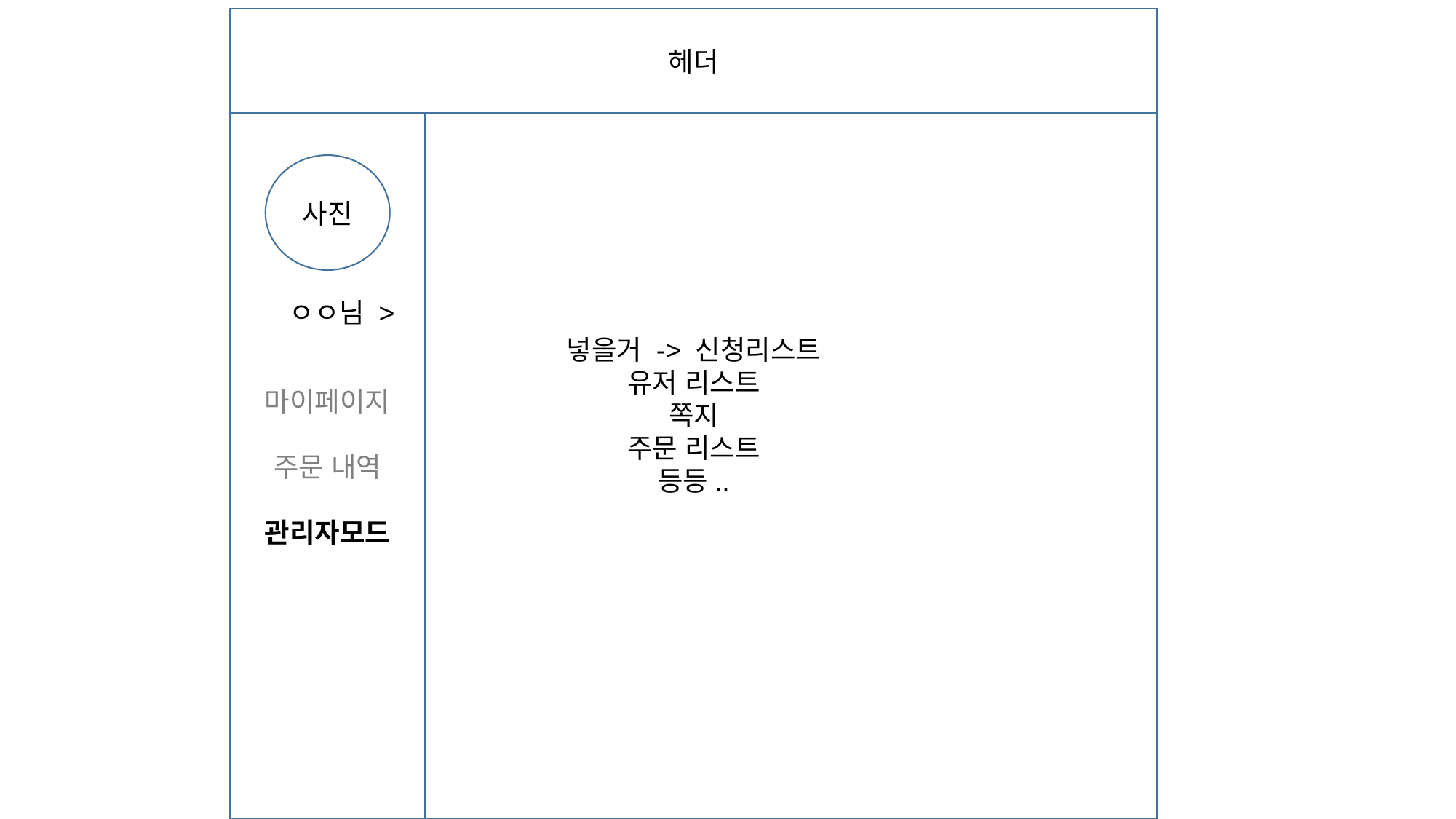

헤더
넣을거 -> 신청리스트
유저 리스트
쪽지
주문 리스트
등등..
마이페이지

주문 내역

관리자모드
사진
ㅇㅇ님 >